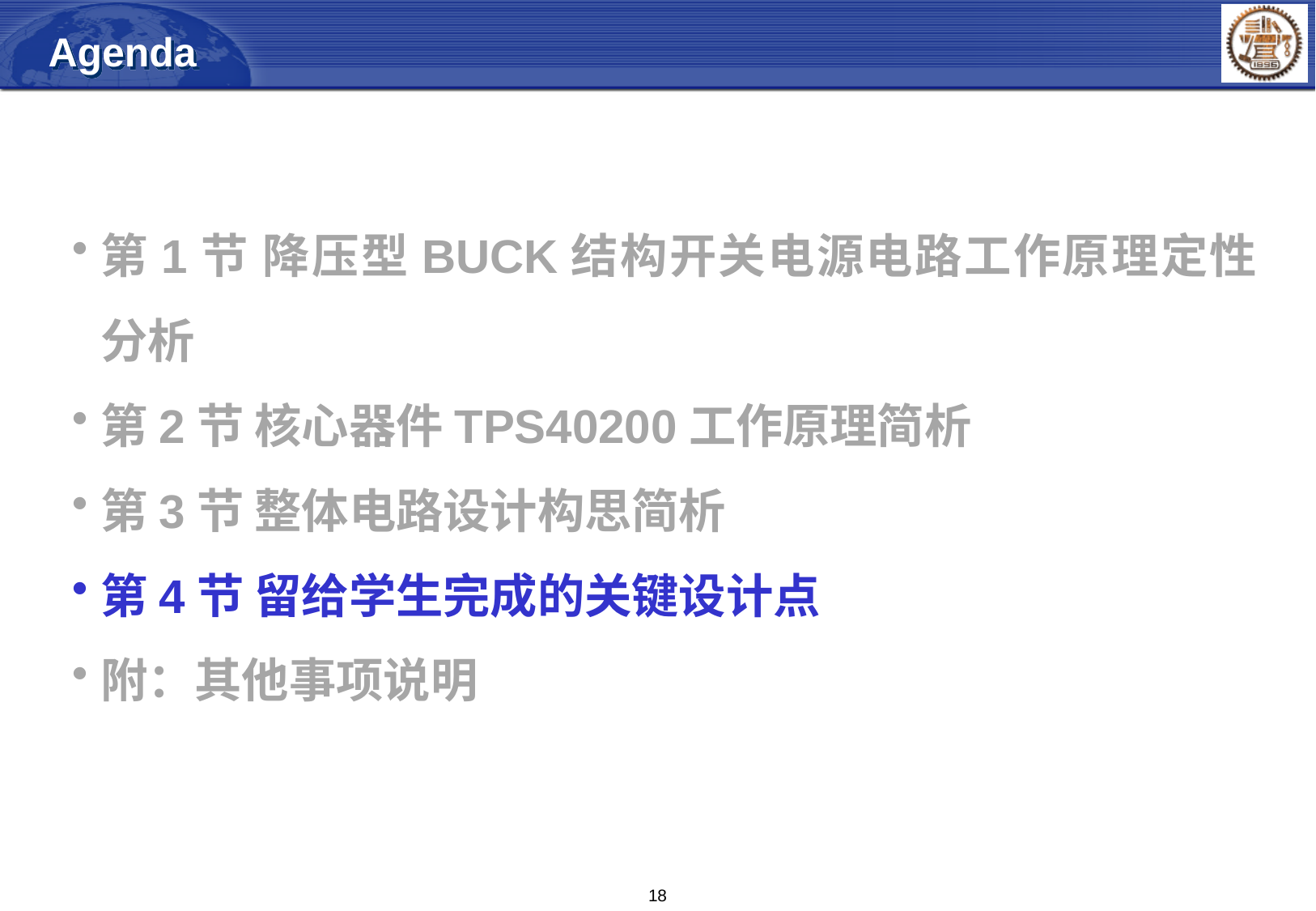

Agenda

第1节 降压型BUCK结构开关电源电路工作原理定性分析
第2节 核心器件TPS40200工作原理简析
第3节 整体电路设计构思简析
第4节 留给学生完成的关键设计点
附：其他事项说明

18